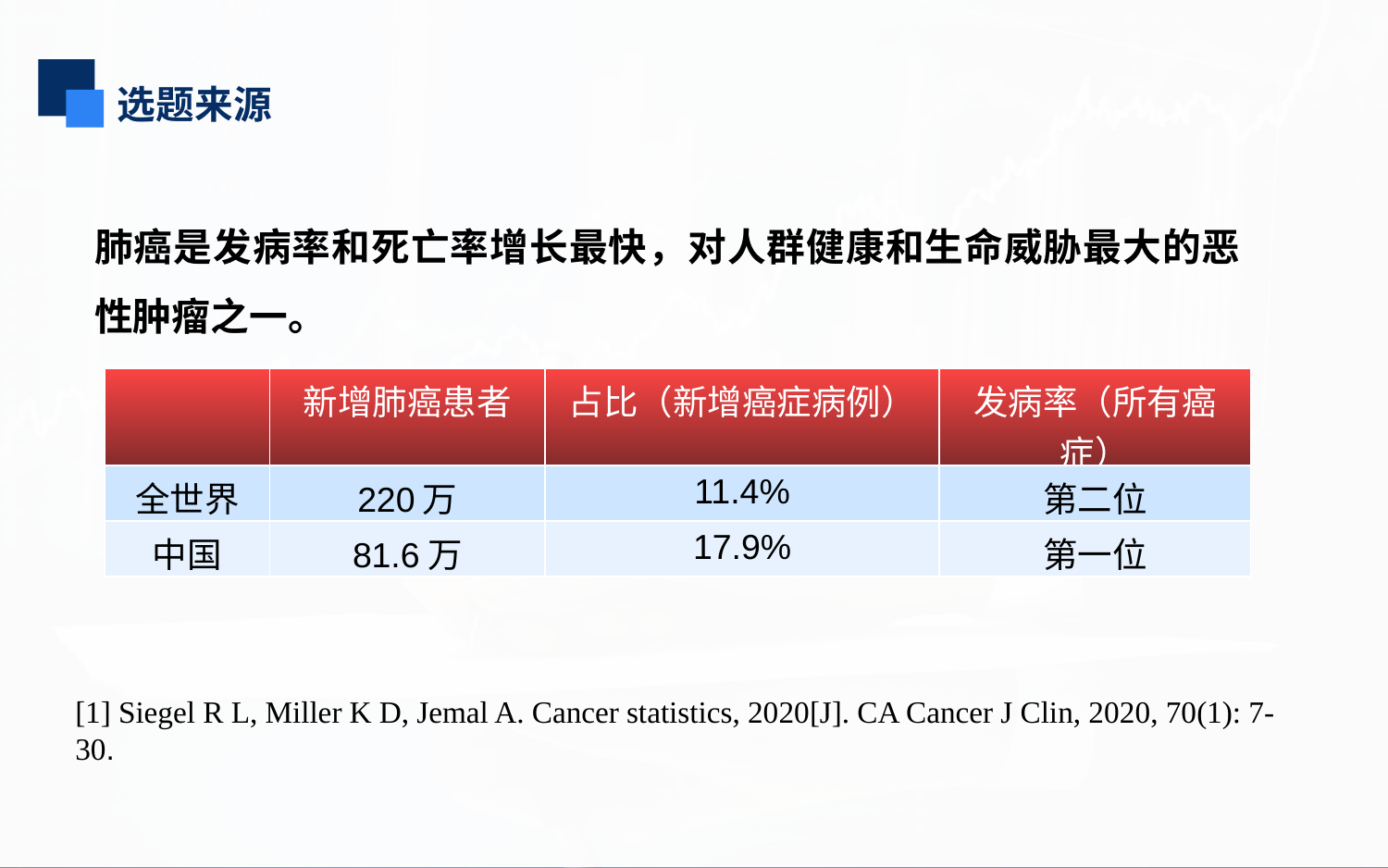

选题来源

肺癌是发病率和死亡率增长最快，对人群健康和生命威胁最大的恶性肿瘤之一。
|  | 新增肺癌患者 | 占比（新增癌症病例） | 发病率（所有癌症） |
| --- | --- | --- | --- |
| 全世界 | 220万 | 11.4% | 第二位 |
| 中国 | 81.6万 | 17.9% | 第一位 |
[1] Siegel R L, Miller K D, Jemal A. Cancer statistics, 2020[J]. CA Cancer J Clin, 2020, 70(1): 7-30.